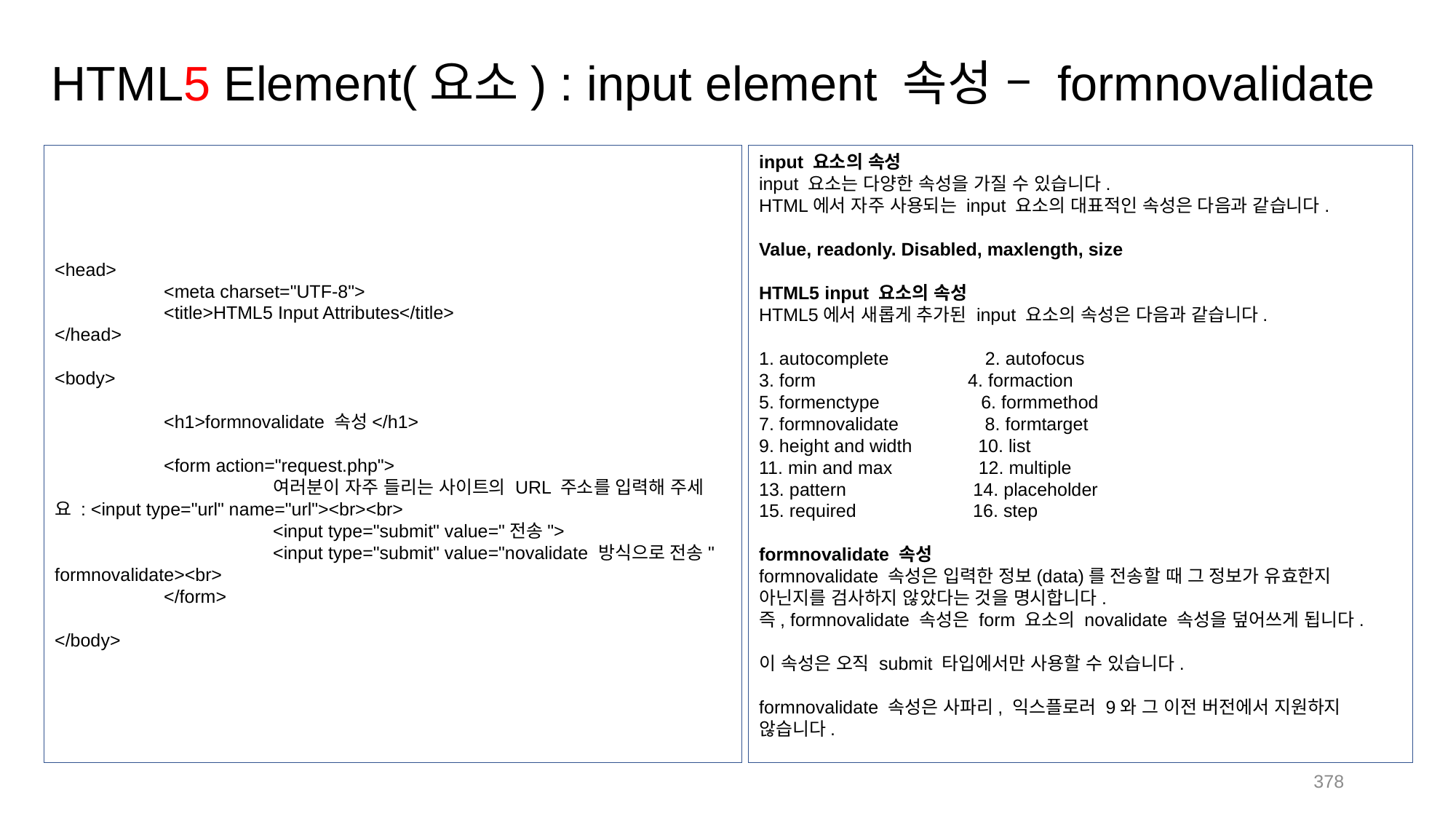

# HTML5 Element(요소) : input element 속성 – formnovalidate
<head>
	<meta charset="UTF-8">
	<title>HTML5 Input Attributes</title>
</head>

<body>

	<h1>formnovalidate 속성</h1>

	<form action="request.php">
		여러분이 자주 들리는 사이트의 URL 주소를 입력해 주세요 : <input type="url" name="url"><br><br>
		<input type="submit" value="전송">
		<input type="submit" value="novalidate 방식으로 전송" formnovalidate><br>
	</form>

</body>
input 요소의 속성
input 요소는 다양한 속성을 가질 수 있습니다.
HTML에서 자주 사용되는 input 요소의 대표적인 속성은 다음과 같습니다.

Value, readonly. Disabled, maxlength, size

HTML5 input 요소의 속성
HTML5에서 새롭게 추가된 input 요소의 속성은 다음과 같습니다.

1. autocomplete                   2. autofocus
3. form                              4. formaction
5. formenctype                    6. formmethod
7. formnovalidate                 8. formtarget
9. height and width             10. list
11. min and max                 12. multiple
13. pattern                         14. placeholder
15. required                       16. step

formnovalidate 속성
formnovalidate 속성은 입력한 정보(data)를 전송할 때 그 정보가 유효한지 아닌지를 검사하지 않았다는 것을 명시합니다.
즉, formnovalidate 속성은 form 요소의 novalidate 속성을 덮어쓰게 됩니다.

이 속성은 오직 submit 타입에서만 사용할 수 있습니다.

formnovalidate 속성은 사파리, 익스플로러 9와 그 이전 버전에서 지원하지 않습니다.
378